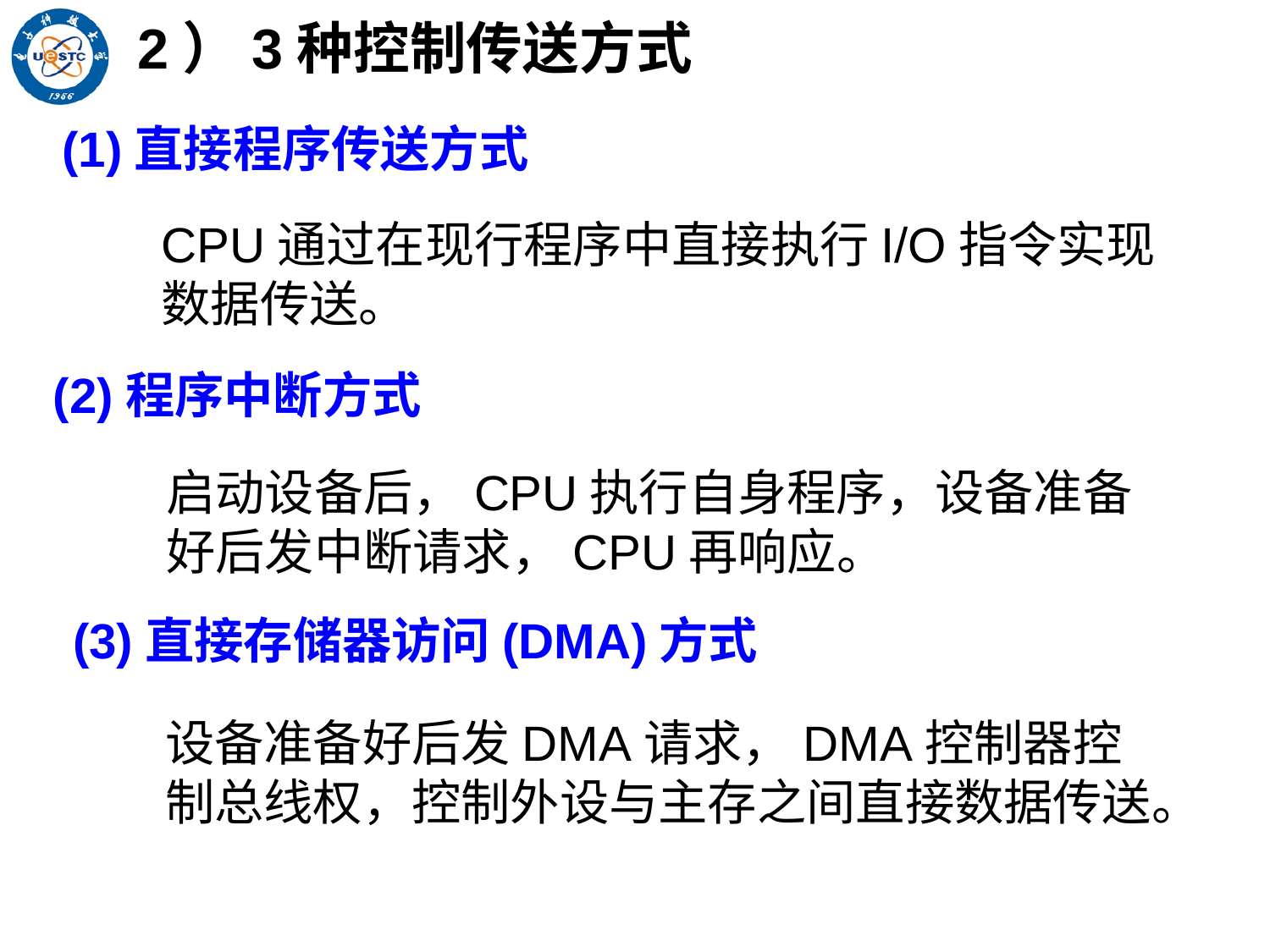

2）3种控制传送方式
(1)直接程序传送方式
CPU通过在现行程序中直接执行I/O指令实现数据传送。
 (2)程序中断方式
启动设备后，CPU执行自身程序，设备准备好后发中断请求，CPU再响应。
(3)直接存储器访问(DMA)方式
设备准备好后发DMA请求，DMA控制器控制总线权，控制外设与主存之间直接数据传送。